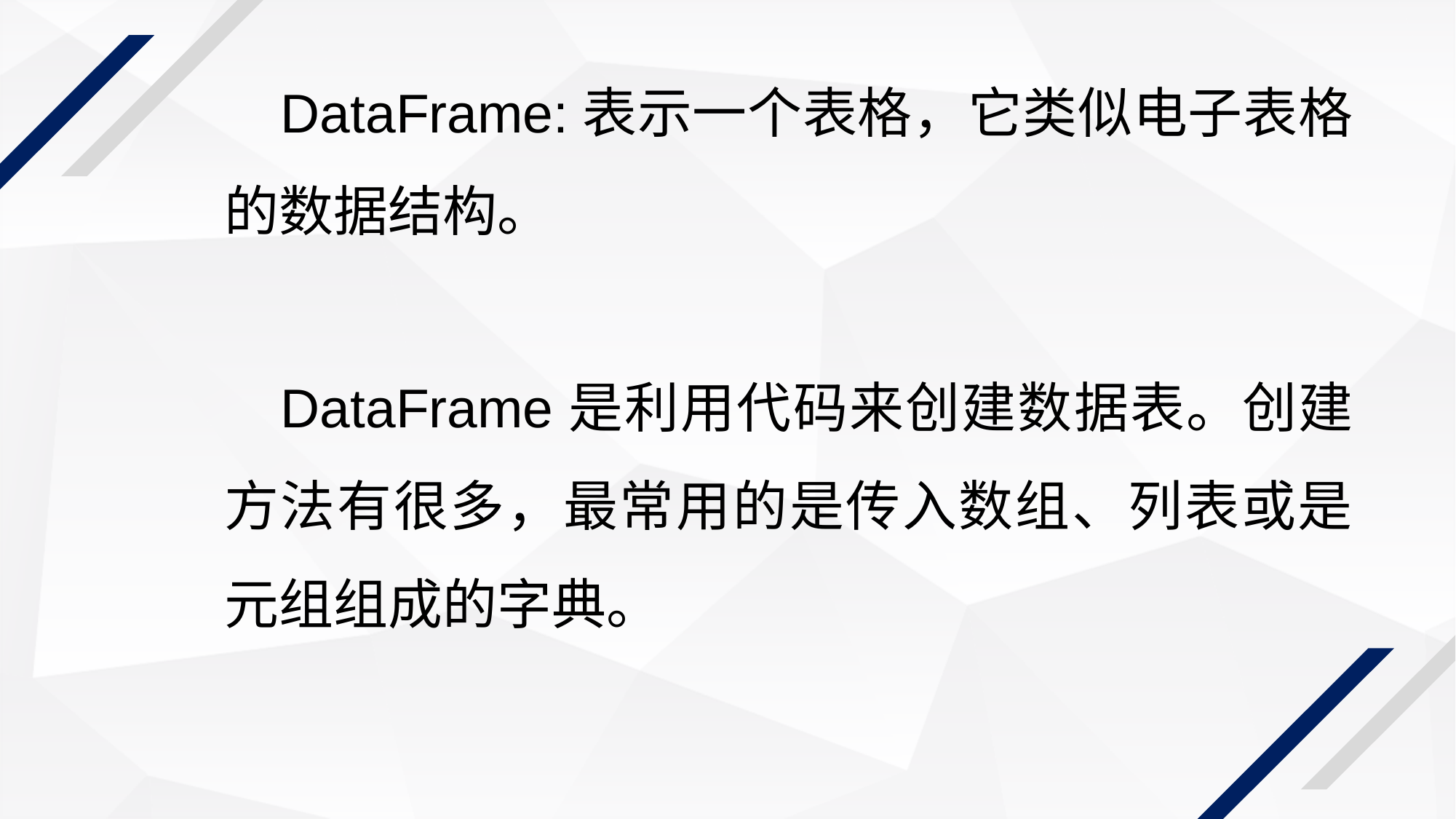

DataFrame:表示一个表格，它类似电子表格的数据结构。

DataFrame是利用代码来创建数据表。创建方法有很多，最常用的是传入数组、列表或是元组组成的字典。